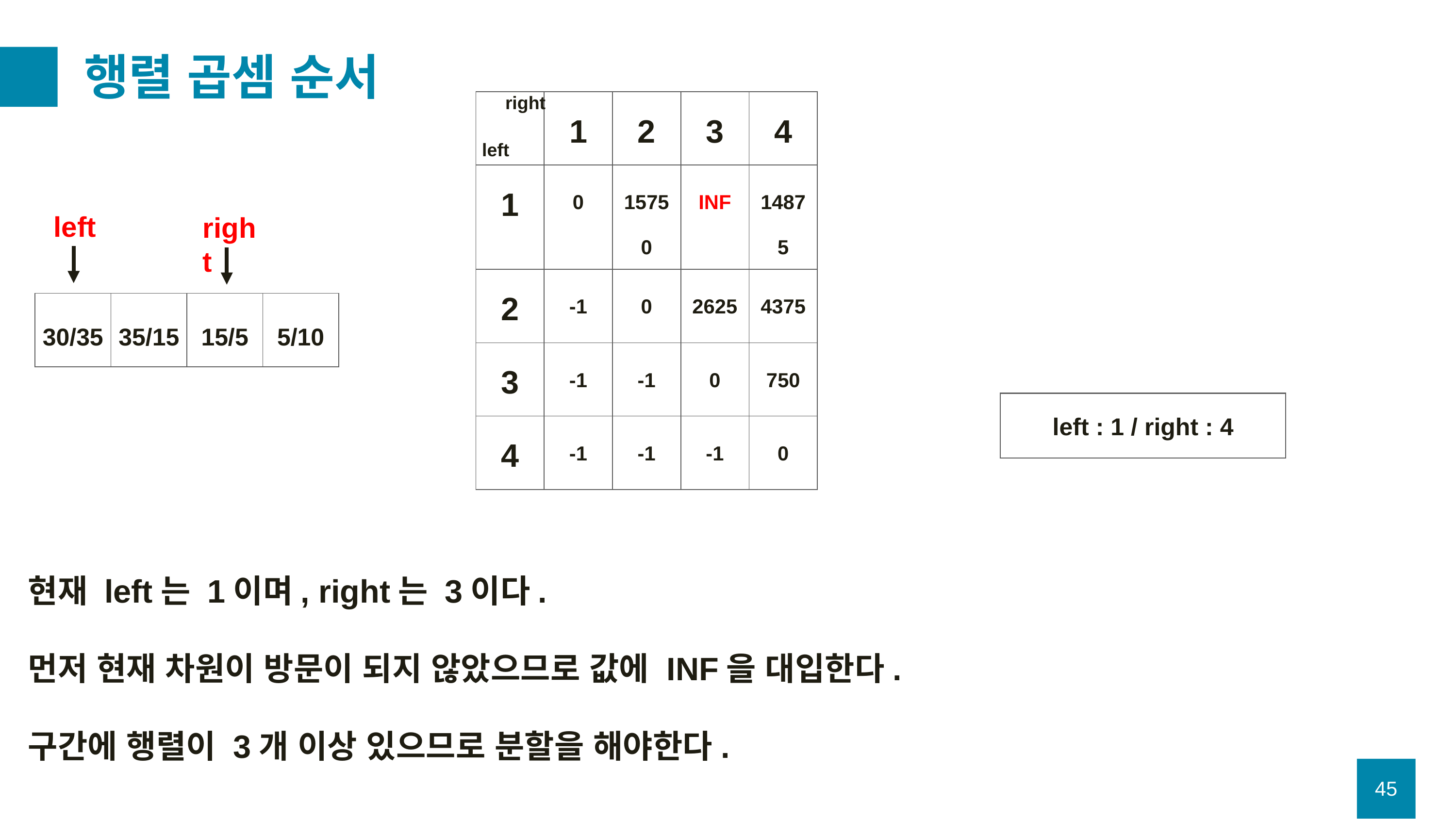

# 행렬 곱셈 순서
right
|  | 1 | 2 | 3 | 4 |
| --- | --- | --- | --- | --- |
| 1 | 0 | 15750 | INF | 14875 |
| 2 | -1 | 0 | 2625 | 4375 |
| 3 | -1 | -1 | 0 | 750 |
| 4 | -1 | -1 | -1 | 0 |
left
left
right
| 30/35 | 35/15 | 15/5 | 5/10 |
| --- | --- | --- | --- |
left : 1 / right : 4
현재 left는 1이며, right는 3이다.

먼저 현재 차원이 방문이 되지 않았으므로 값에 INF을 대입한다.

구간에 행렬이 3개 이상 있으므로 분할을 해야한다.
45